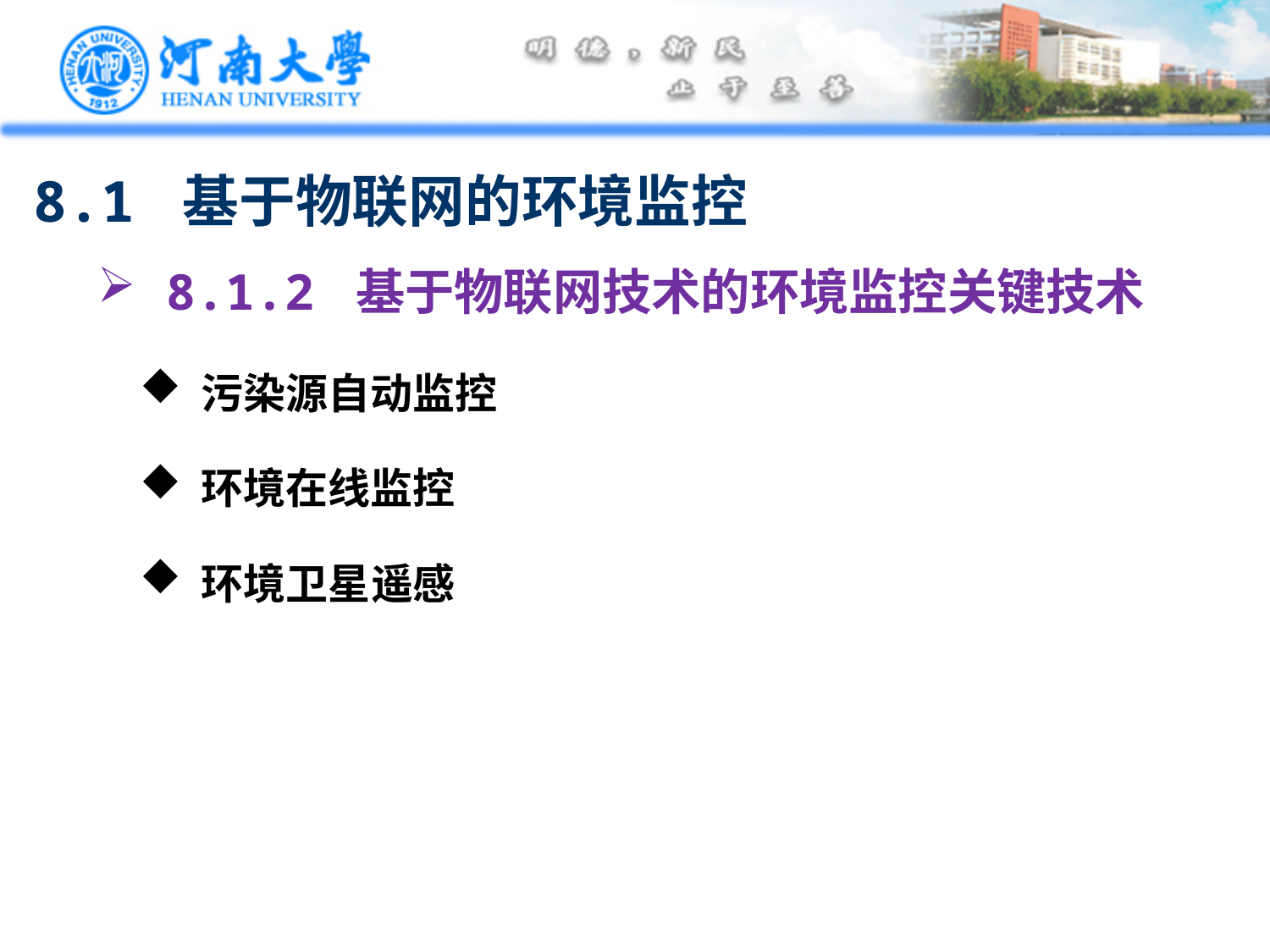

8.1 基于物联网的环境监控
 8.1.2 基于物联网技术的环境监控关键技术
 污染源自动监控
 环境在线监控
 环境卫星遥感